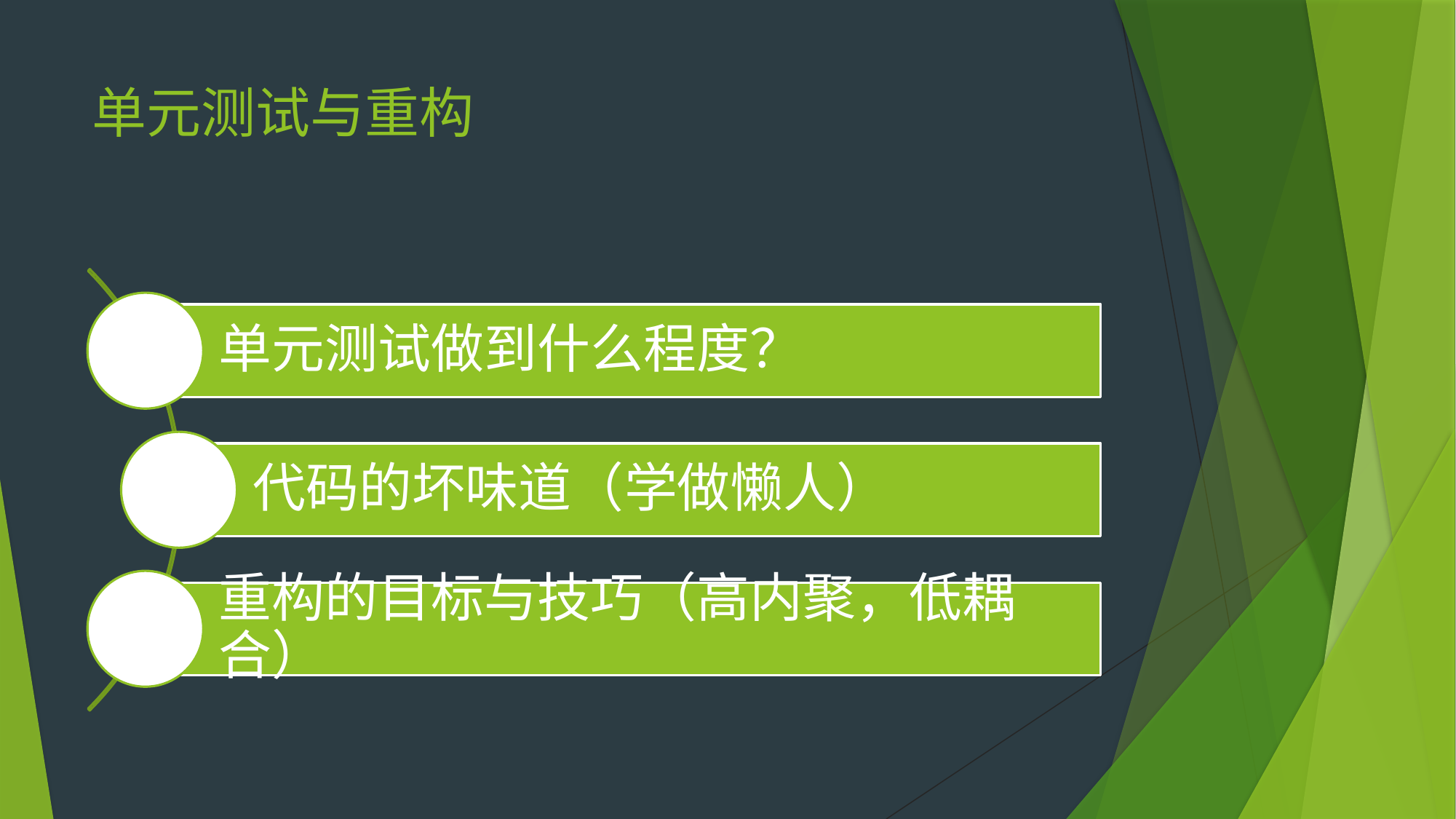

# 单元测试与重构
单元测试做到什么程度？
代码的坏味道（学做懒人）
重构的目标与技巧（高内聚，低耦合）